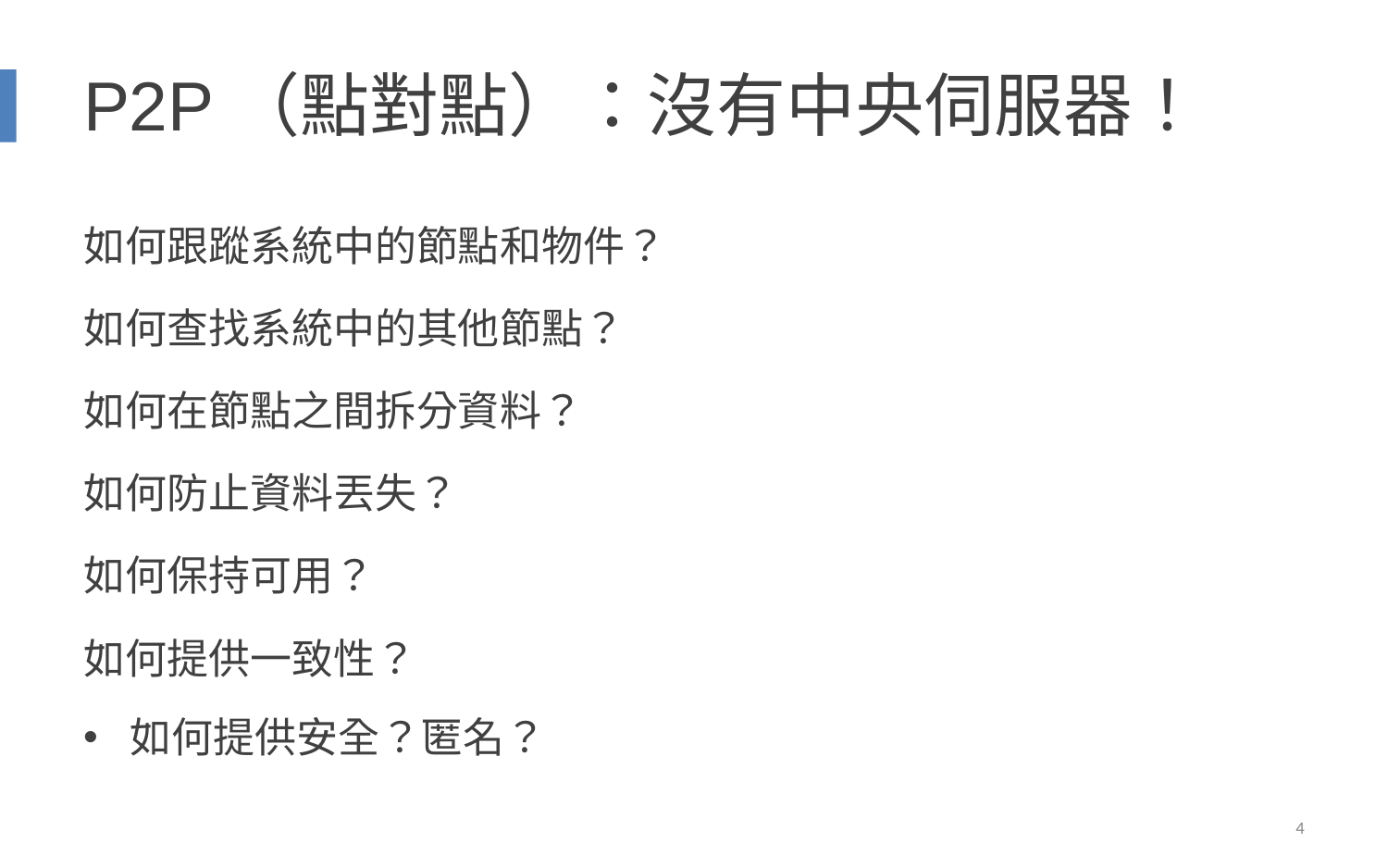

# P2P（點對點）：沒有中央伺服器！
如何跟蹤系統中的節點和物件？
如何查找系統中的其他節點？
如何在節點之間拆分資料？
如何防止資料丟失？
如何保持可用？
如何提供一致性？
如何提供安全？匿名？
4